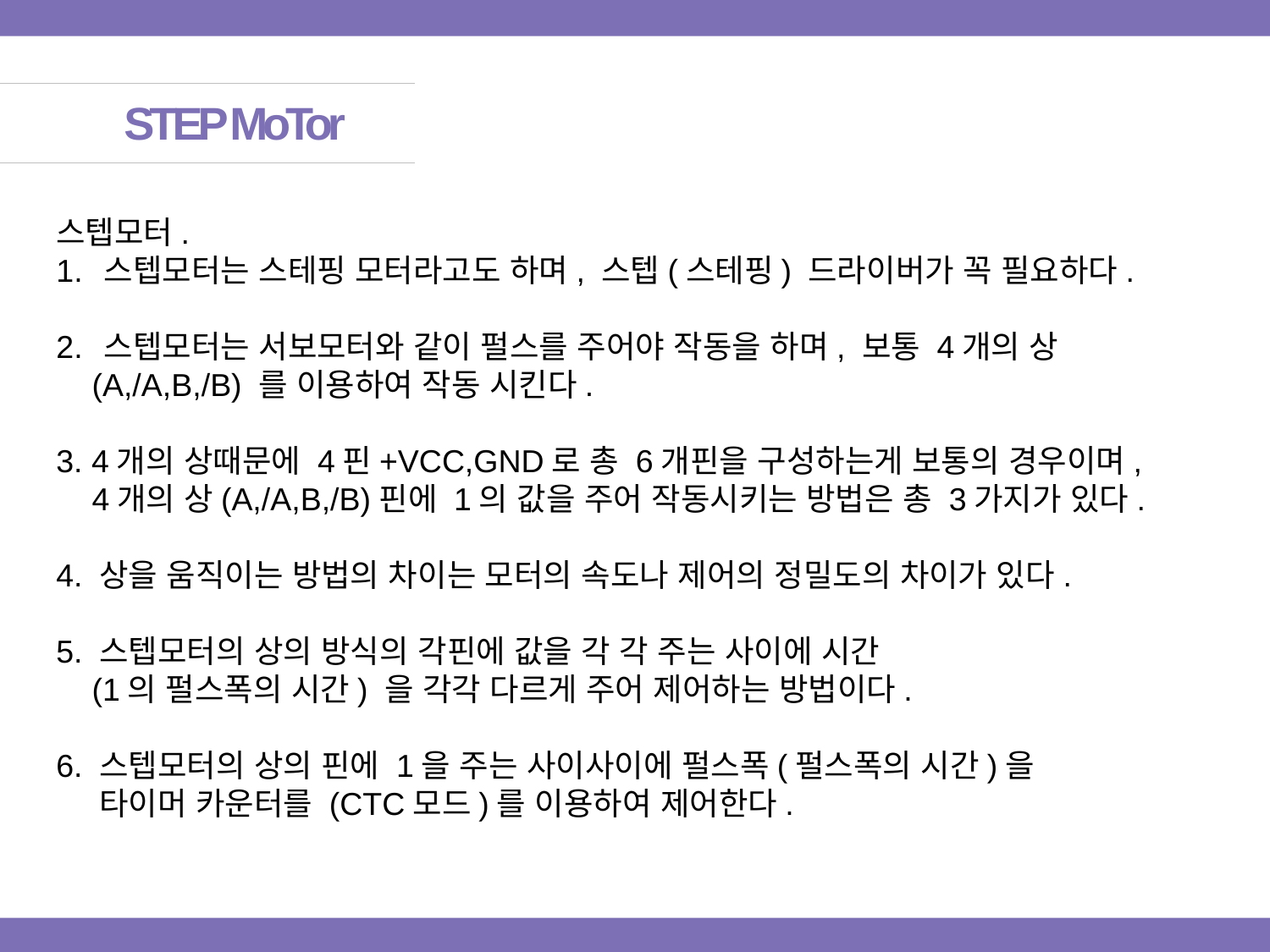

STEP MoTor
스텝모터.
스텝모터는 스테핑 모터라고도 하며, 스텝(스테핑) 드라이버가 꼭 필요하다.

스텝모터는 서보모터와 같이 펄스를 주어야 작동을 하며, 보통 4개의 상
    (A,/A,B,/B) 를 이용하여 작동 시킨다.

3. 4개의 상때문에 4핀+VCC,GND로 총 6개핀을 구성하는게 보통의 경우이며,
    4개의 상(A,/A,B,/B)핀에 1의 값을 주어 작동시키는 방법은 총 3가지가 있다.

4. 상을 움직이는 방법의 차이는 모터의 속도나 제어의 정밀도의 차이가 있다.

5. 스텝모터의 상의 방식의 각핀에 값을 각 각 주는 사이에 시간
    (1의 펄스폭의 시간) 을 각각 다르게 주어 제어하는 방법이다.

6. 스텝모터의 상의 핀에 1을 주는 사이사이에 펄스폭(펄스폭의 시간)을
    타이머 카운터를 (CTC모드)를 이용하여 제어한다.